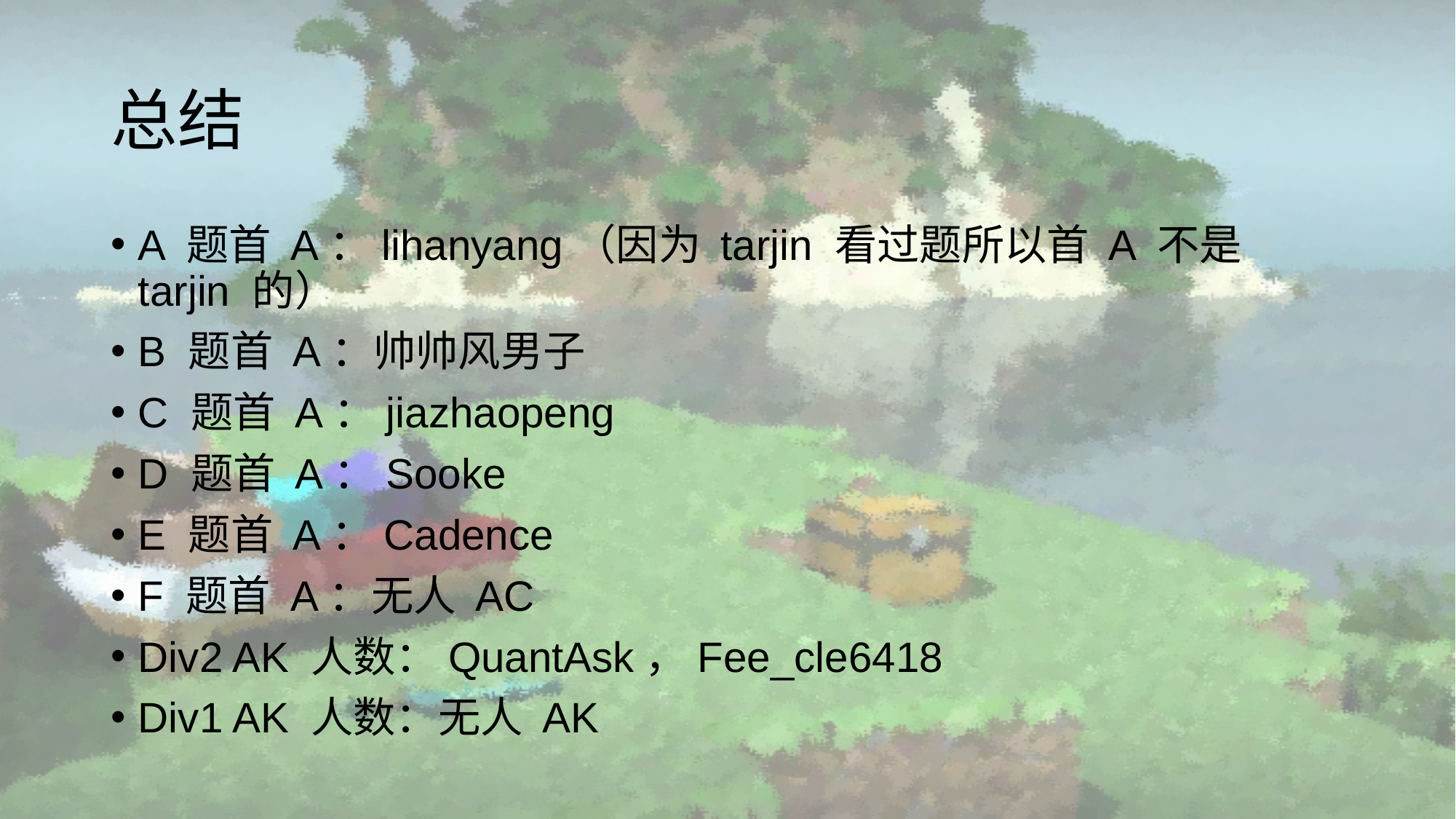

# 总结
A 题首 A：lihanyang（因为 tarjin 看过题所以首 A 不是 tarjin 的）
B 题首 A：帅帅风男子
C 题首 A：jiazhaopeng
D 题首 A：Sooke
E 题首 A：Cadence
F 题首 A：无人 AC
Div2 AK 人数：QuantAsk，Fee_clе6418
Div1 AK 人数：无人 AK